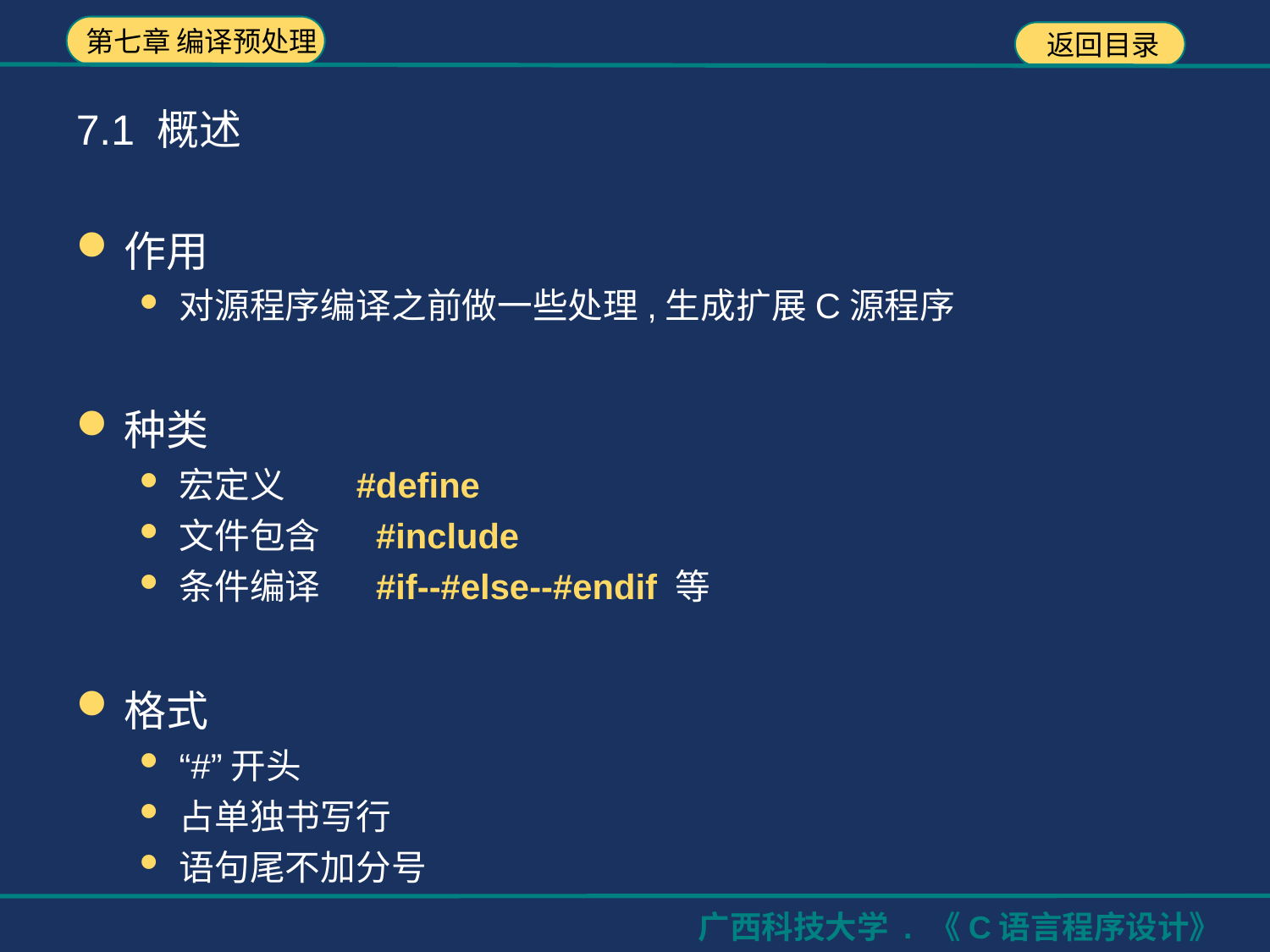

7.1 概述

作用
对源程序编译之前做一些处理,生成扩展C源程序

种类
宏定义        #define
文件包含      #include
条件编译      #if--#else--#endif 等

格式
“#”开头
占单独书写行
语句尾不加分号